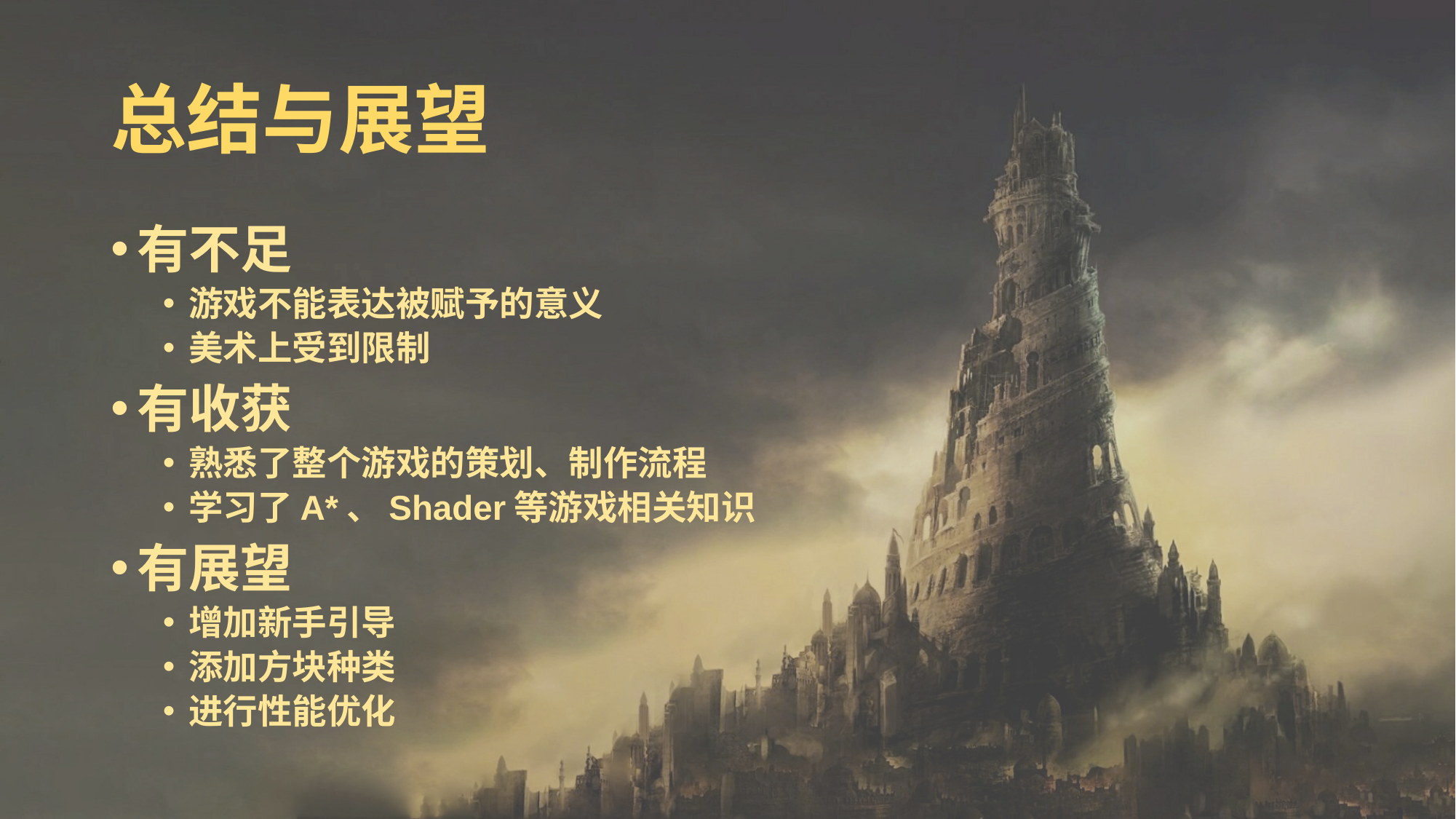

# 总结与展望
有不足
游戏不能表达被赋予的意义
美术上受到限制
有收获
熟悉了整个游戏的策划、制作流程
学习了A*、Shader等游戏相关知识
有展望
增加新手引导
添加方块种类
进行性能优化